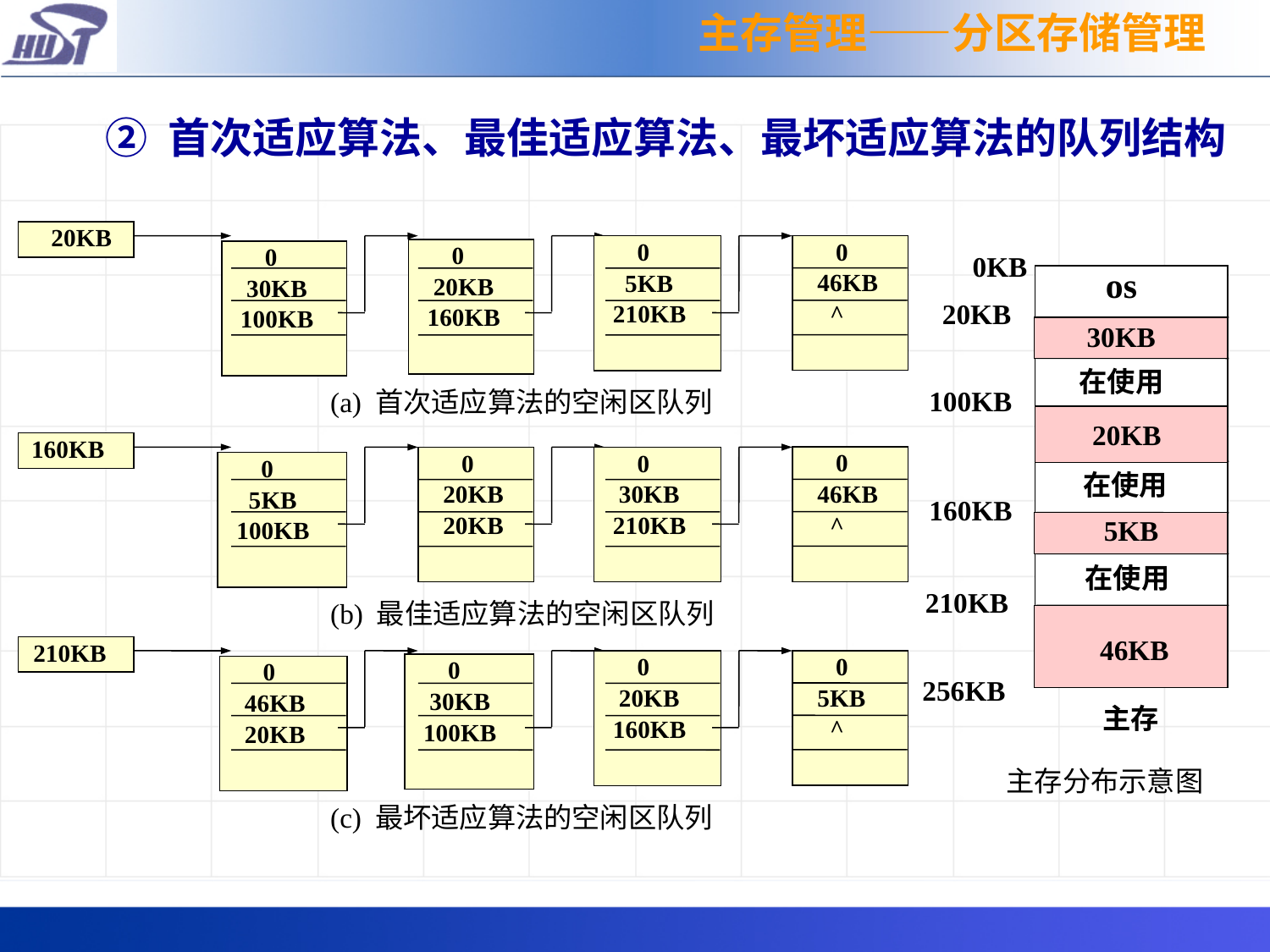

主存管理——分区存储管理
② 首次适应算法、最佳适应算法、最坏适应算法的队列结构

 20KB
     0
  46KB
    ^

     0
  30KB
 100KB

     0
  20KB
 160KB

     0
   5KB
 210KB

(a) 首次适应算法的空闲区队列

160KB
     0
  46KB
    ^

     0
   5KB
 100KB

     0
  20KB
  20KB

     0
  30KB
 210KB

(b) 最佳适应算法的空闲区队列

210KB
     0
  5KB
    ^

     0
  46KB
  20KB

     0
  30KB
 100KB

     0
  20KB
 160KB

(c) 最坏适应算法的空闲区队列
0KB
os

20KB
30KB

在使用
100KB

20KB

在使用
160KB
5KB

在使用
210KB

46KB
256KB
主存
主存分布示意图